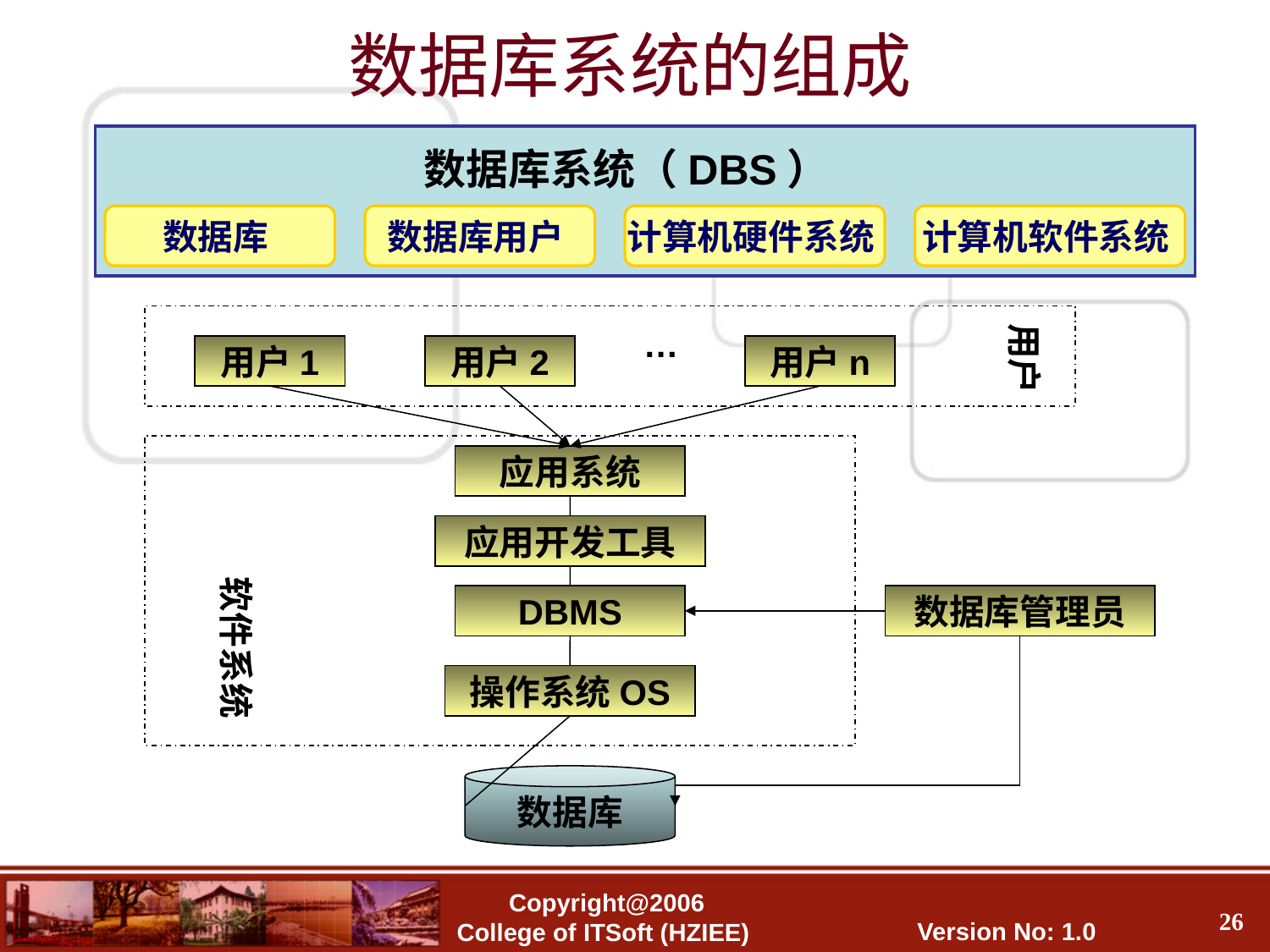

# 数据库系统的组成

                       数据库系统（DBS）
数据库
数据库用户
计算机硬件系统
计算机软件系统

用户
…
用户1
用户2
用户n

应用系统
应用开发工具
软件系统
DBMS
数据库管理员
操作系统OS
数据库